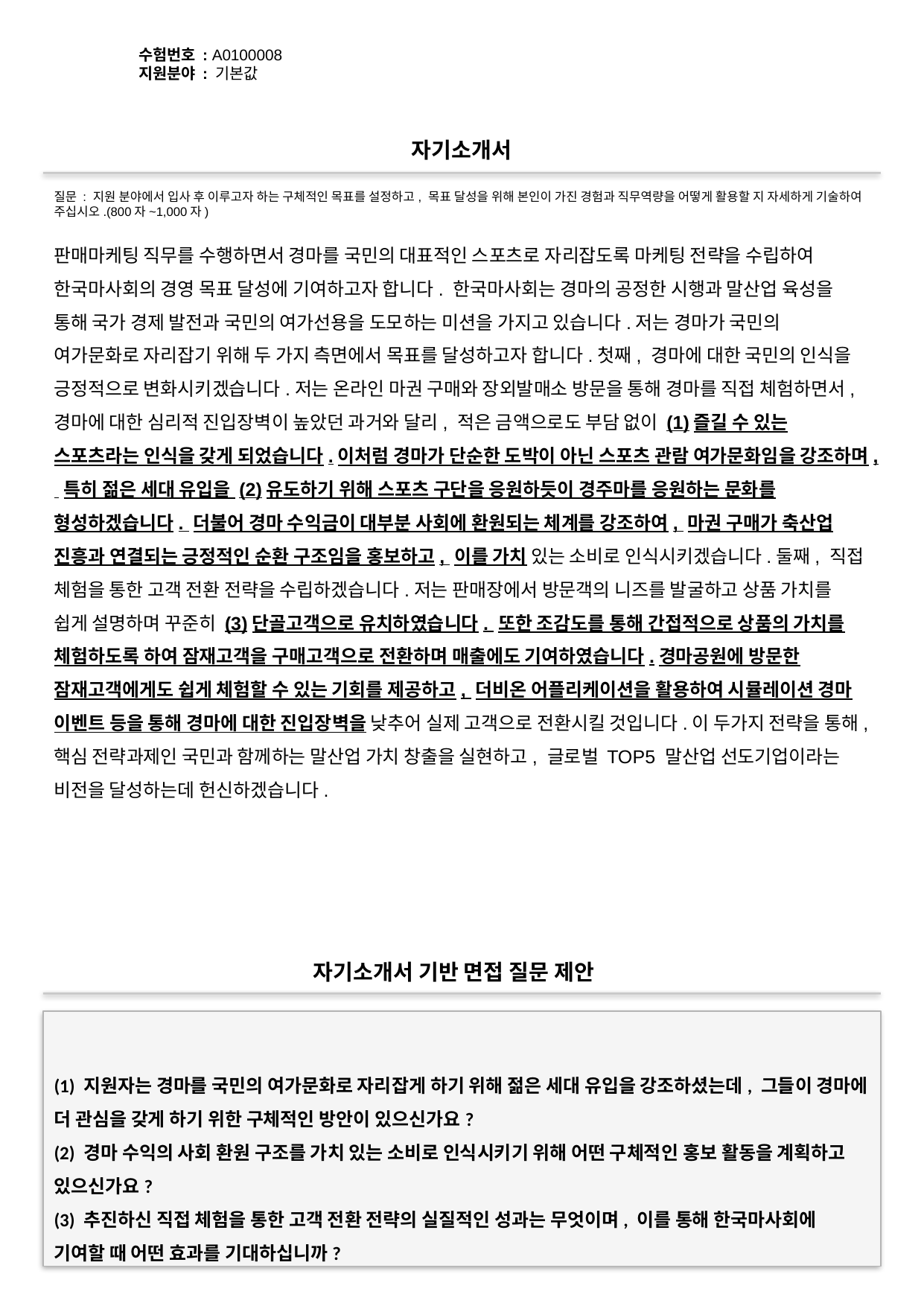

수험번호 : A0100008
지원분야 : 기본값
#

자기소개서

질문 : 지원 분야에서 입사 후 이루고자 하는 구체적인 목표를 설정하고, 목표 달성을 위해 본인이 가진 경험과 직무역량을 어떻게 활용할 지 자세하게 기술하여 주십시오.(800자~1,000자)

판매마케팅 직무를 수행하면서 경마를 국민의 대표적인 스포츠로 자리잡도록 마케팅 전략을 수립하여 한국마사회의 경영 목표 달성에 기여하고자 합니다. 한국마사회는 경마의 공정한 시행과 말산업 육성을 통해 국가 경제 발전과 국민의 여가선용을 도모하는 미션을 가지고 있습니다.저는 경마가 국민의 여가문화로 자리잡기 위해 두 가지 측면에서 목표를 달성하고자 합니다.첫째, 경마에 대한 국민의 인식을 긍정적으로 변화시키겠습니다.저는 온라인 마권 구매와 장외발매소 방문을 통해 경마를 직접 체험하면서, 경마에 대한 심리적 진입장벽이 높았던 과거와 달리, 적은 금액으로도 부담 없이 (1)즐길 수 있는 스포츠라는 인식을 갖게 되었습니다.이처럼 경마가 단순한 도박이 아닌 스포츠 관람 여가문화임을 강조하며, 특히 젊은 세대 유입을 (2)유도하기 위해 스포츠 구단을 응원하듯이 경주마를 응원하는 문화를 형성하겠습니다. 더불어 경마 수익금이 대부분 사회에 환원되는 체계를 강조하여, 마권 구매가 축산업 진흥과 연결되는 긍정적인 순환 구조임을 홍보하고, 이를 가치 있는 소비로 인식시키겠습니다.둘째, 직접 체험을 통한 고객 전환 전략을 수립하겠습니다.저는 판매장에서 방문객의 니즈를 발굴하고 상품 가치를 쉽게 설명하며 꾸준히 (3)단골고객으로 유치하였습니다. 또한 조감도를 통해 간접적으로 상품의 가치를 체험하도록 하여 잠재고객을 구매고객으로 전환하며 매출에도 기여하였습니다.경마공원에 방문한 잠재고객에게도 쉽게 체험할 수 있는 기회를 제공하고, 더비온 어플리케이션을 활용하여 시뮬레이션 경마 이벤트 등을 통해 경마에 대한 진입장벽을 낮추어 실제 고객으로 전환시킬 것입니다.이 두가지 전략을 통해, 핵심 전략과제인 국민과 함께하는 말산업 가치 창출을 실현하고, 글로벌 TOP5 말산업 선도기업이라는 비전을 달성하는데 헌신하겠습니다.

자기소개서 기반 면접 질문 제안

(1) 지원자는 경마를 국민의 여가문화로 자리잡게 하기 위해 젊은 세대 유입을 강조하셨는데, 그들이 경마에 더 관심을 갖게 하기 위한 구체적인 방안이 있으신가요?
(2) 경마 수익의 사회 환원 구조를 가치 있는 소비로 인식시키기 위해 어떤 구체적인 홍보 활동을 계획하고 있으신가요?
(3) 추진하신 직접 체험을 통한 고객 전환 전략의 실질적인 성과는 무엇이며, 이를 통해 한국마사회에 기여할 때 어떤 효과를 기대하십니까?